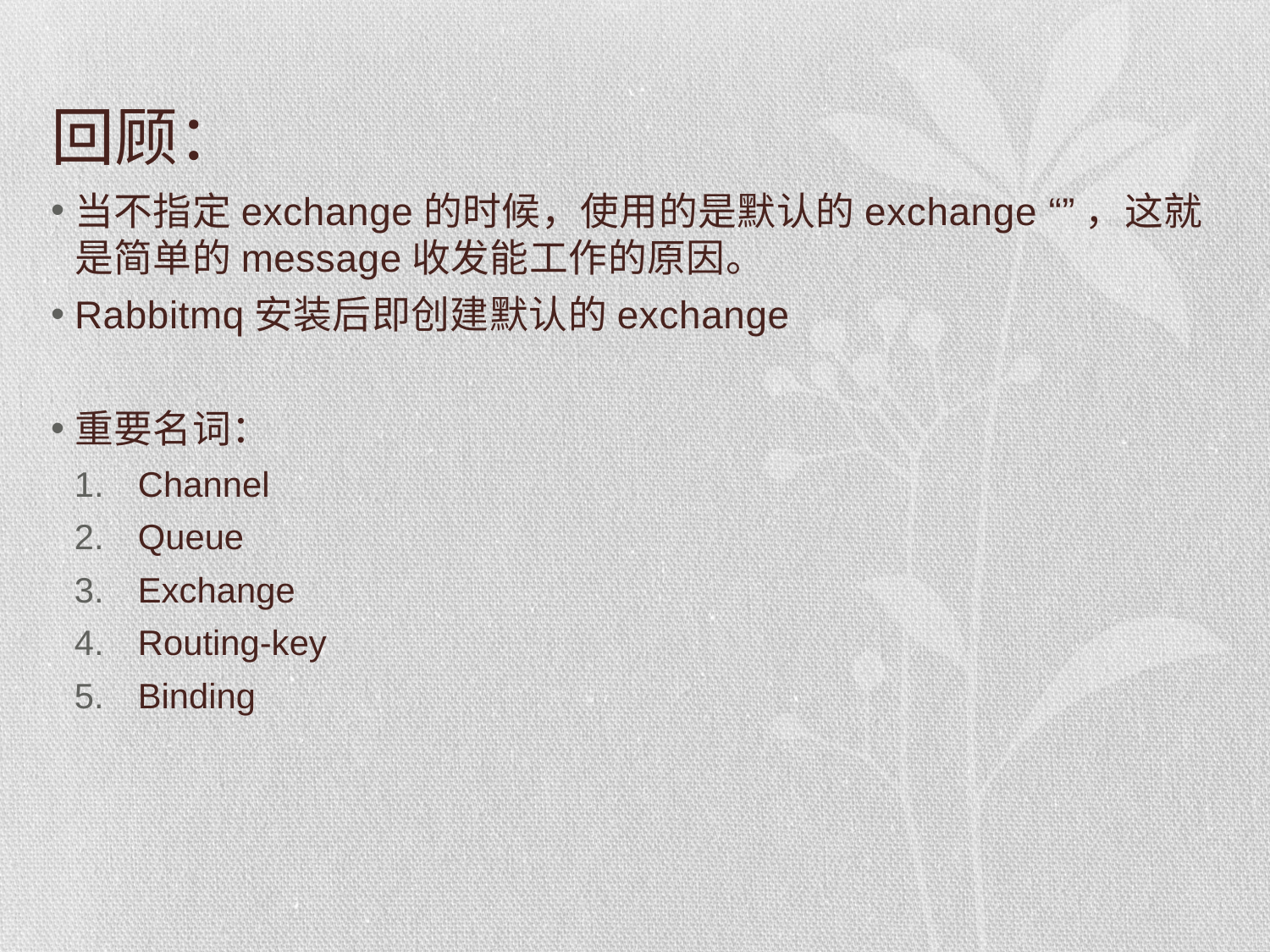

# 回顾：
当不指定exchange的时候，使用的是默认的exchange “”，这就是简单的message收发能工作的原因。
Rabbitmq安装后即创建默认的exchange

重要名词：
Channel
Queue
Exchange
Routing-key
Binding